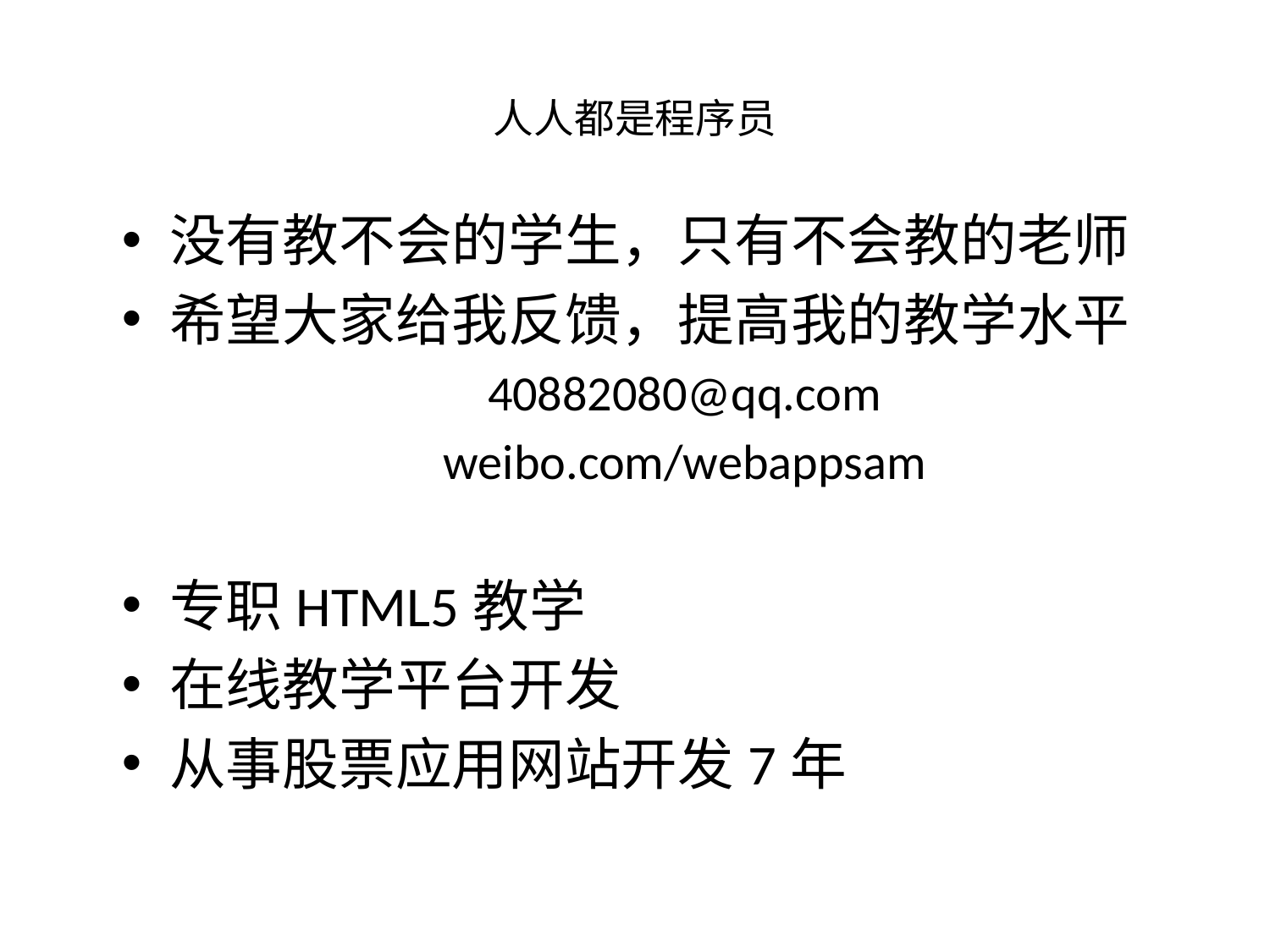

# 人人都是程序员
没有教不会的学生，只有不会教的老师
希望大家给我反馈，提高我的教学水平
40882080@qq.com
weibo.com/webappsam

专职HTML5教学
在线教学平台开发
从事股票应用网站开发7年